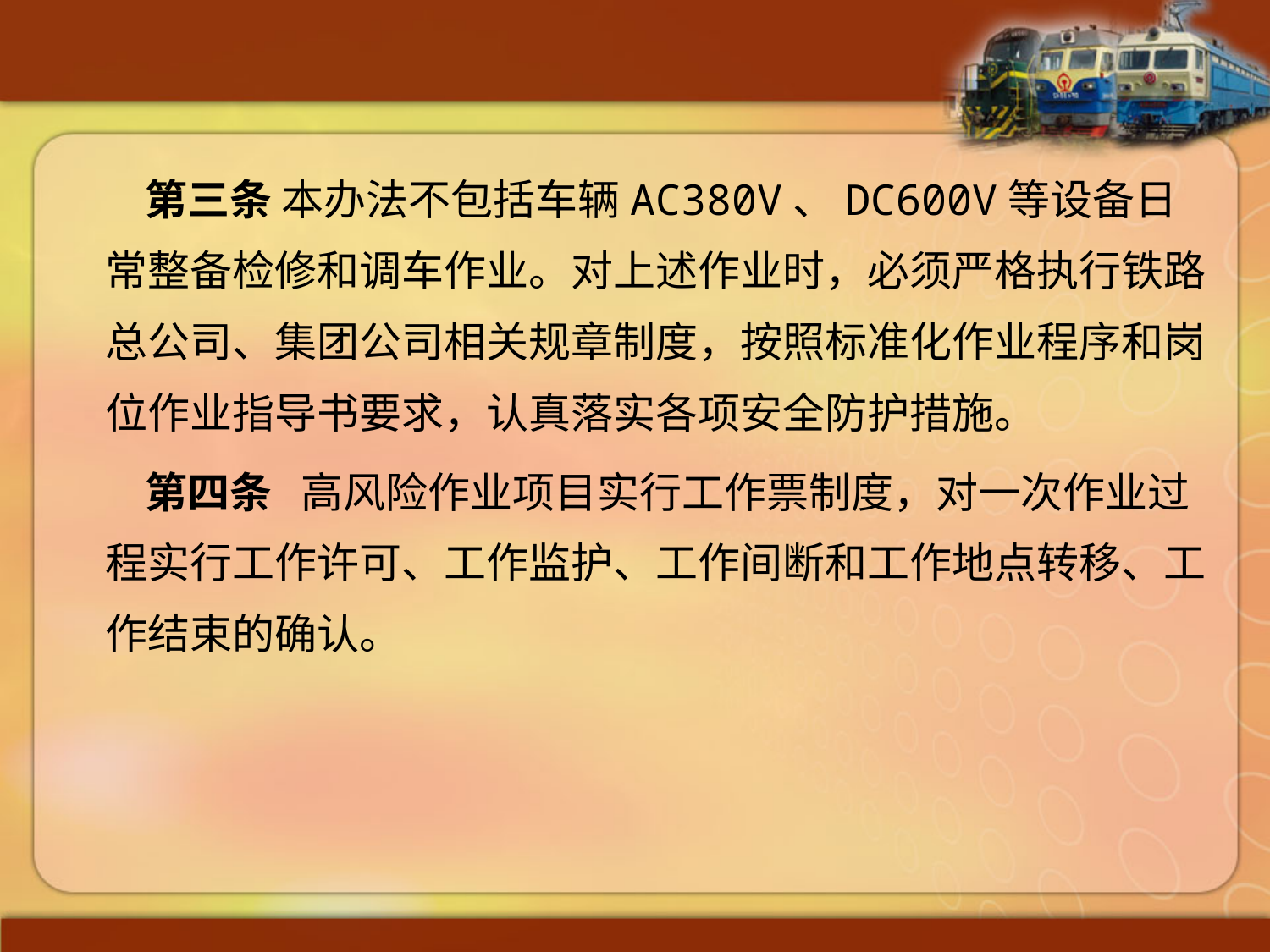

#
第三条 本办法不包括车辆AC380V、DC600V等设备日常整备检修和调车作业。对上述作业时，必须严格执行铁路总公司、集团公司相关规章制度，按照标准化作业程序和岗位作业指导书要求，认真落实各项安全防护措施。
第四条   高风险作业项目实行工作票制度，对一次作业过程实行工作许可、工作监护、工作间断和工作地点转移、工作结束的确认。